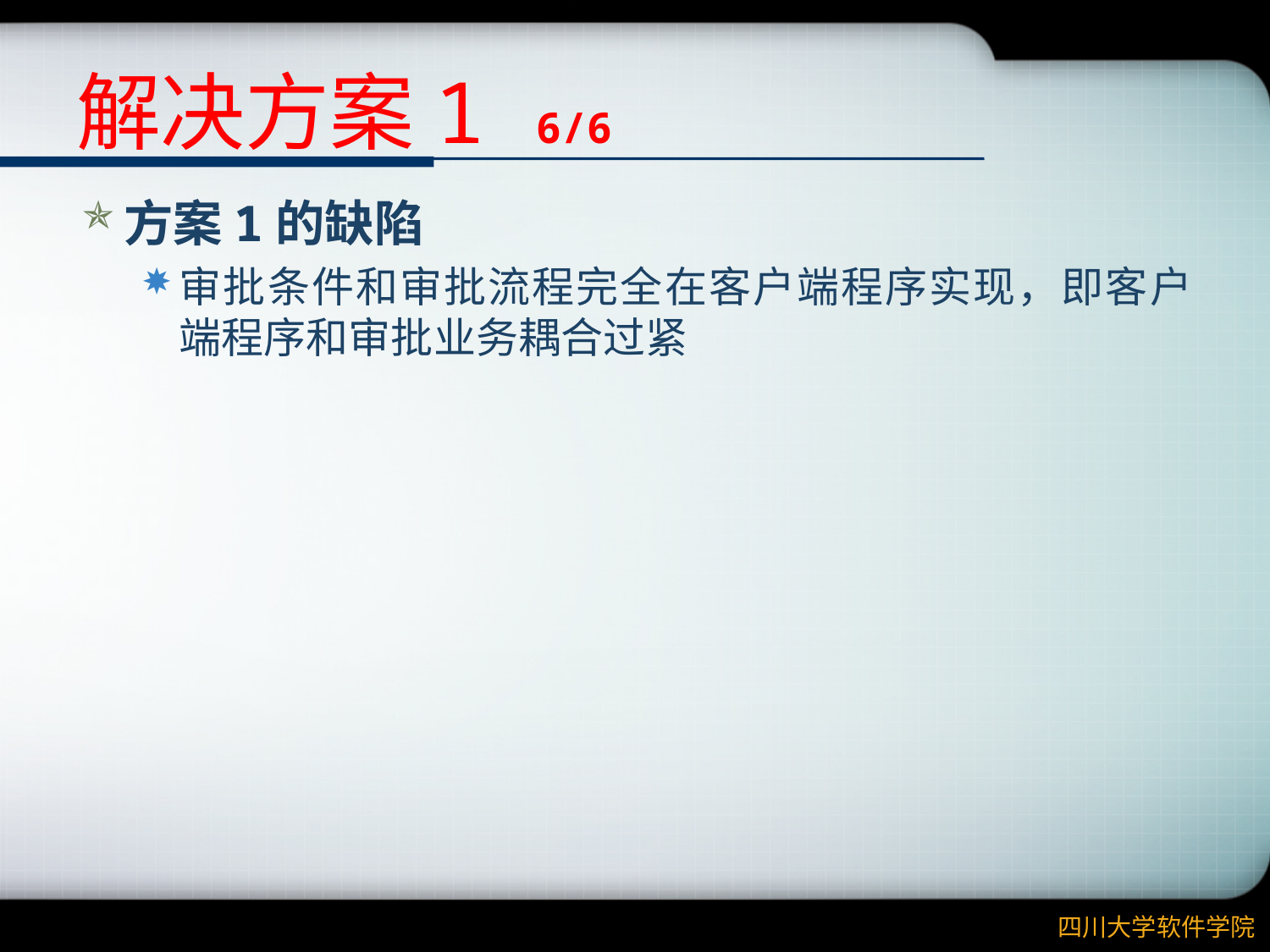

# 解决方案1 6/6
方案1的缺陷
审批条件和审批流程完全在客户端程序实现，即客户端程序和审批业务耦合过紧